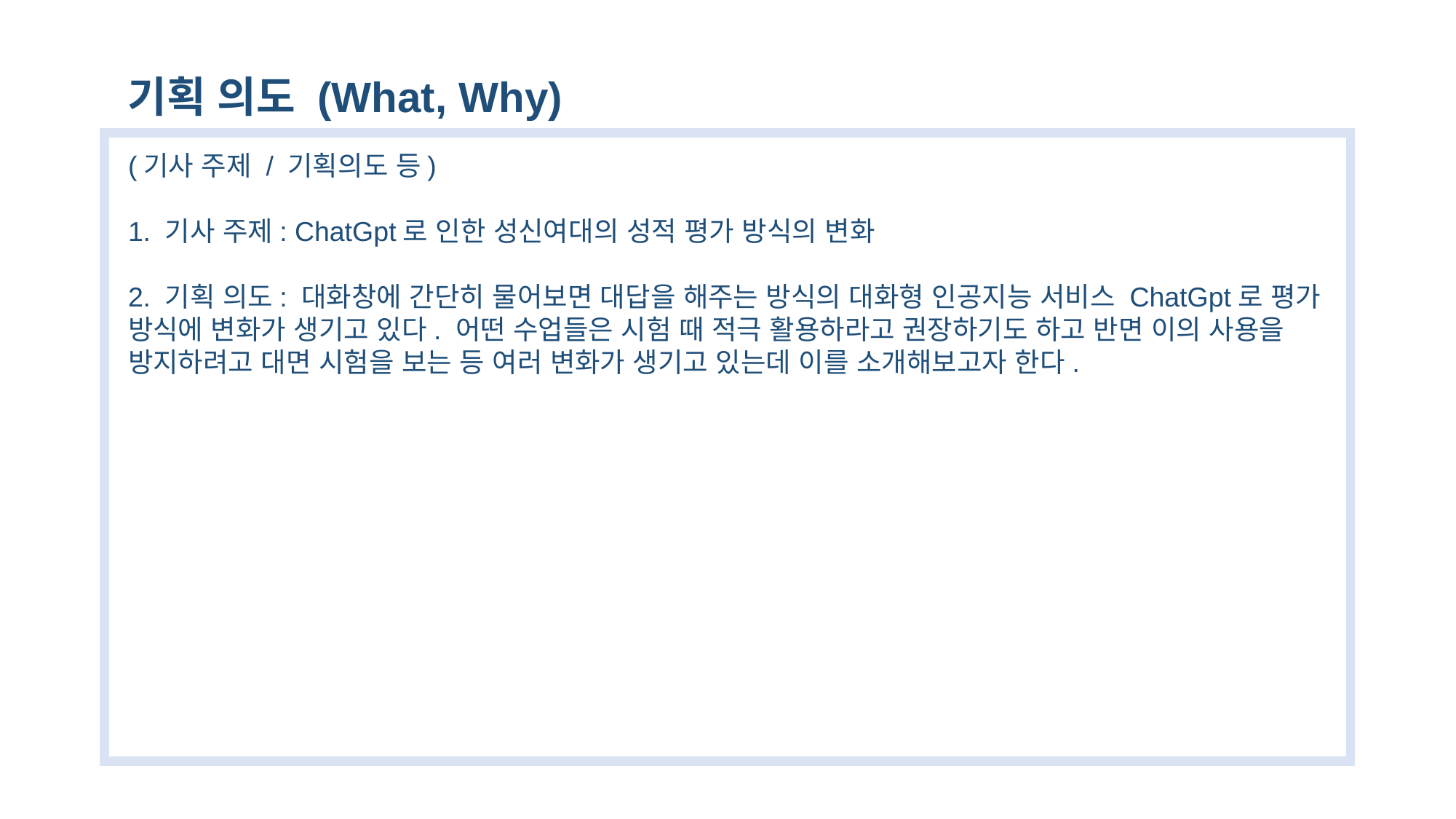

기획 의도 (What, Why)

(기사 주제 / 기획의도 등)

1. 기사 주제: ChatGpt로 인한 성신여대의 성적 평가 방식의 변화

2. 기획 의도: 대화창에 간단히 물어보면 대답을 해주는 방식의 대화형 인공지능 서비스 ChatGpt로 평가 방식에 변화가 생기고 있다. 어떤 수업들은 시험 때 적극 활용하라고 권장하기도 하고 반면 이의 사용을 방지하려고 대면 시험을 보는 등 여러 변화가 생기고 있는데 이를 소개해보고자 한다.